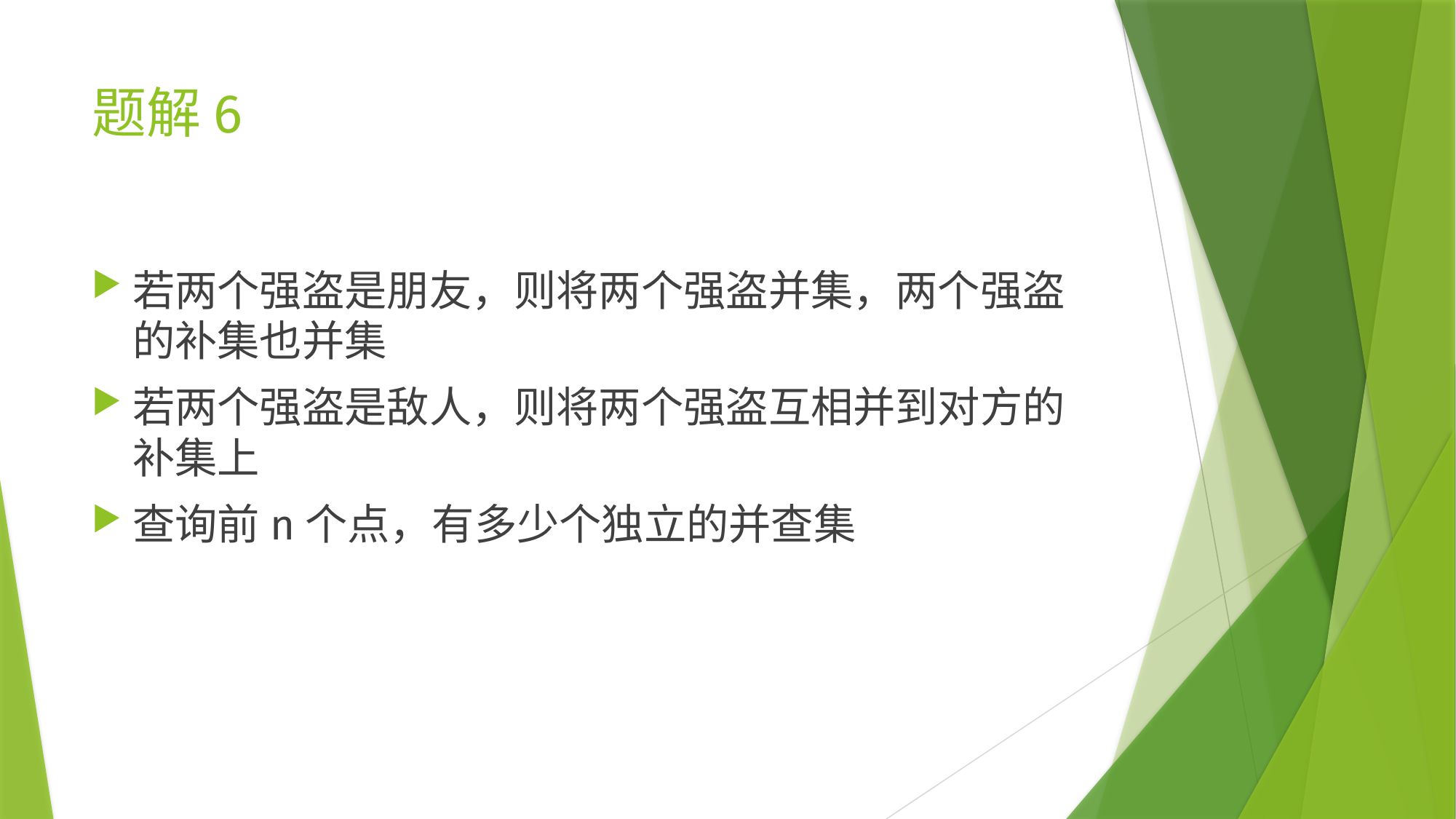

# 题解6
若两个强盗是朋友，则将两个强盗并集，两个强盗的补集也并集
若两个强盗是敌人，则将两个强盗互相并到对方的补集上
查询前n个点，有多少个独立的并查集